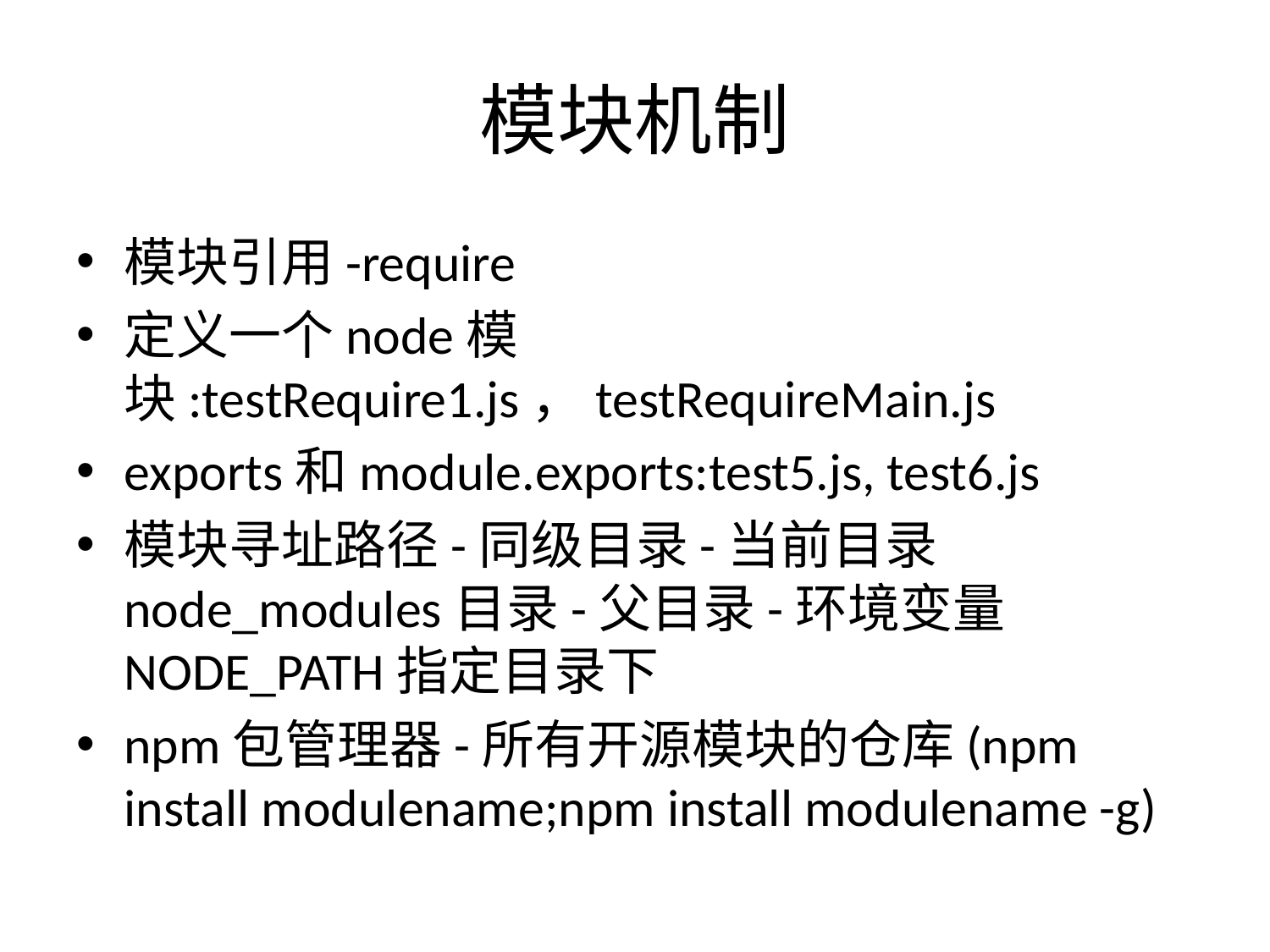

# 模块机制
模块引用-require
定义一个node模块:testRequire1.js，testRequireMain.js
exports和module.exports:test5.js, test6.js
模块寻址路径-同级目录-当前目录node_modules目录-父目录-环境变量NODE_PATH指定目录下
npm包管理器-所有开源模块的仓库(npm install modulename;npm install modulename -g)